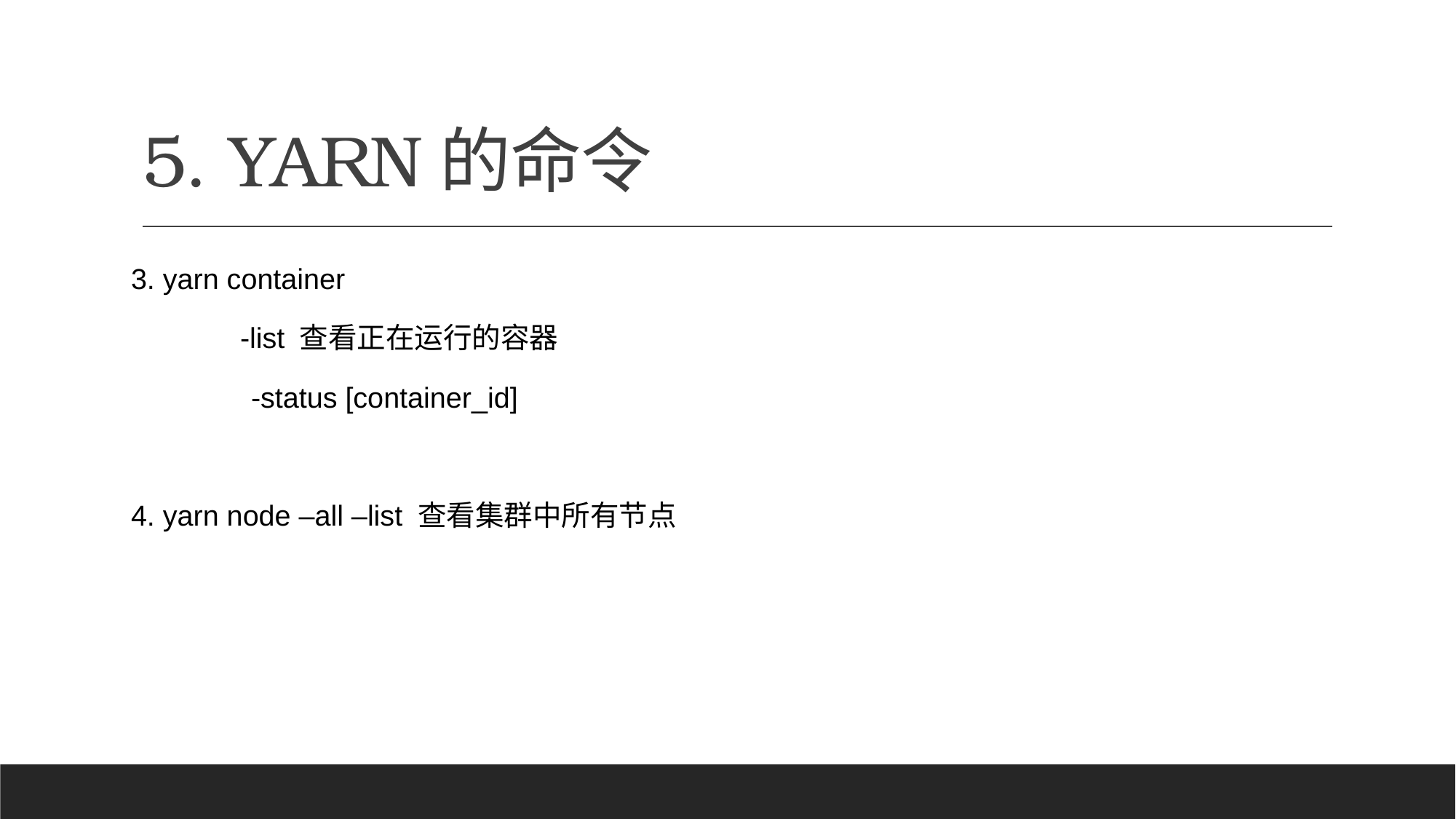

# 5. YARN的命令
3. yarn container
	-list 查看正在运行的容器
               -status [container_id]

4. yarn node –all –list 查看集群中所有节点